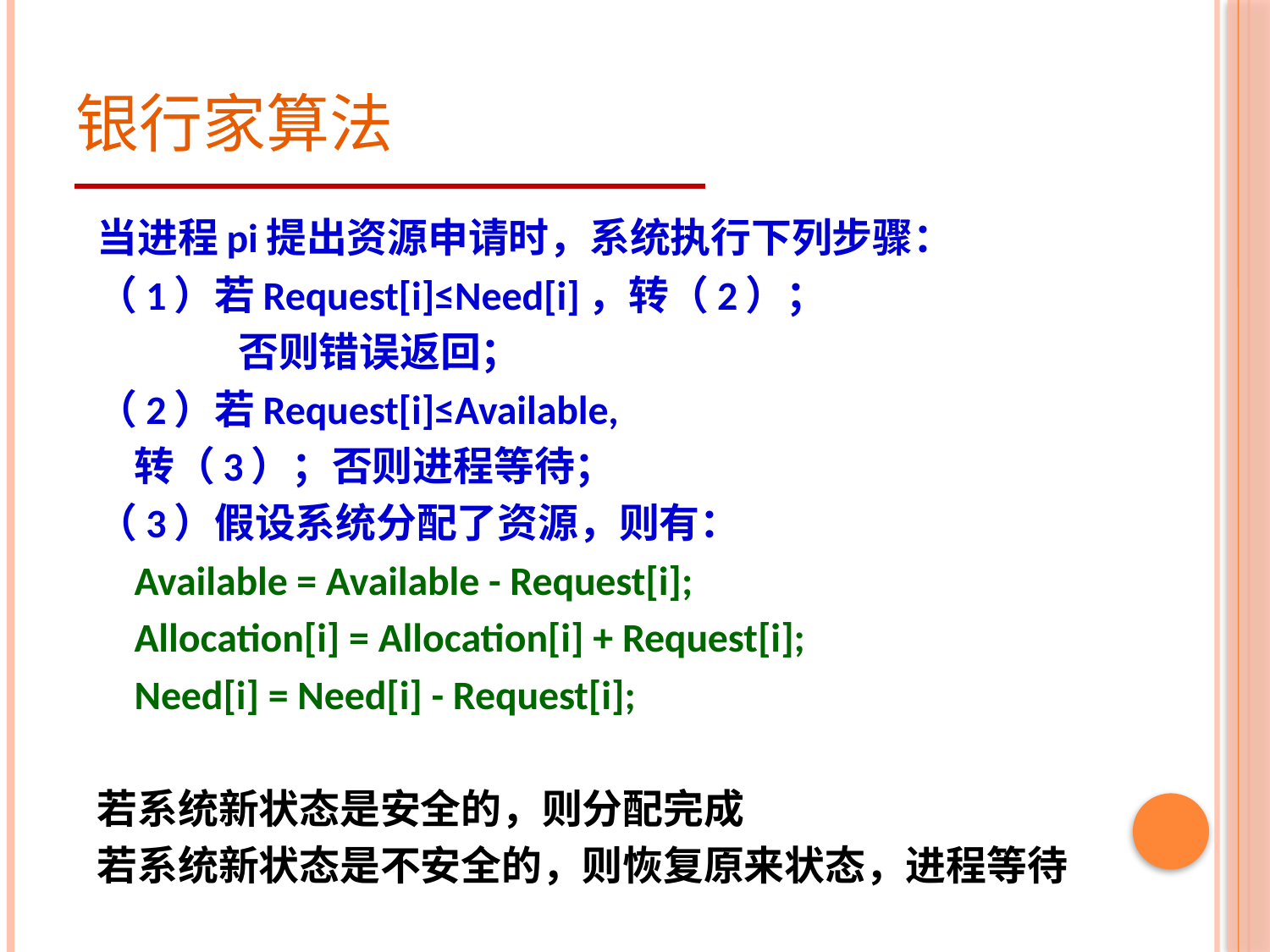

# 银行家算法
当进程pi提出资源申请时，系统执行下列步骤：
（1）若Request[i]≤Need[i]，转（2）；
     	否则错误返回；
（2）若Request[i]≤Available,
    		转（3）；否则进程等待；
（3）假设系统分配了资源，则有：
		Available = Available - Request[i];
		Allocation[i] = Allocation[i] + Request[i];
		Need[i] = Need[i] - Request[i];

若系统新状态是安全的，则分配完成
若系统新状态是不安全的，则恢复原来状态，进程等待